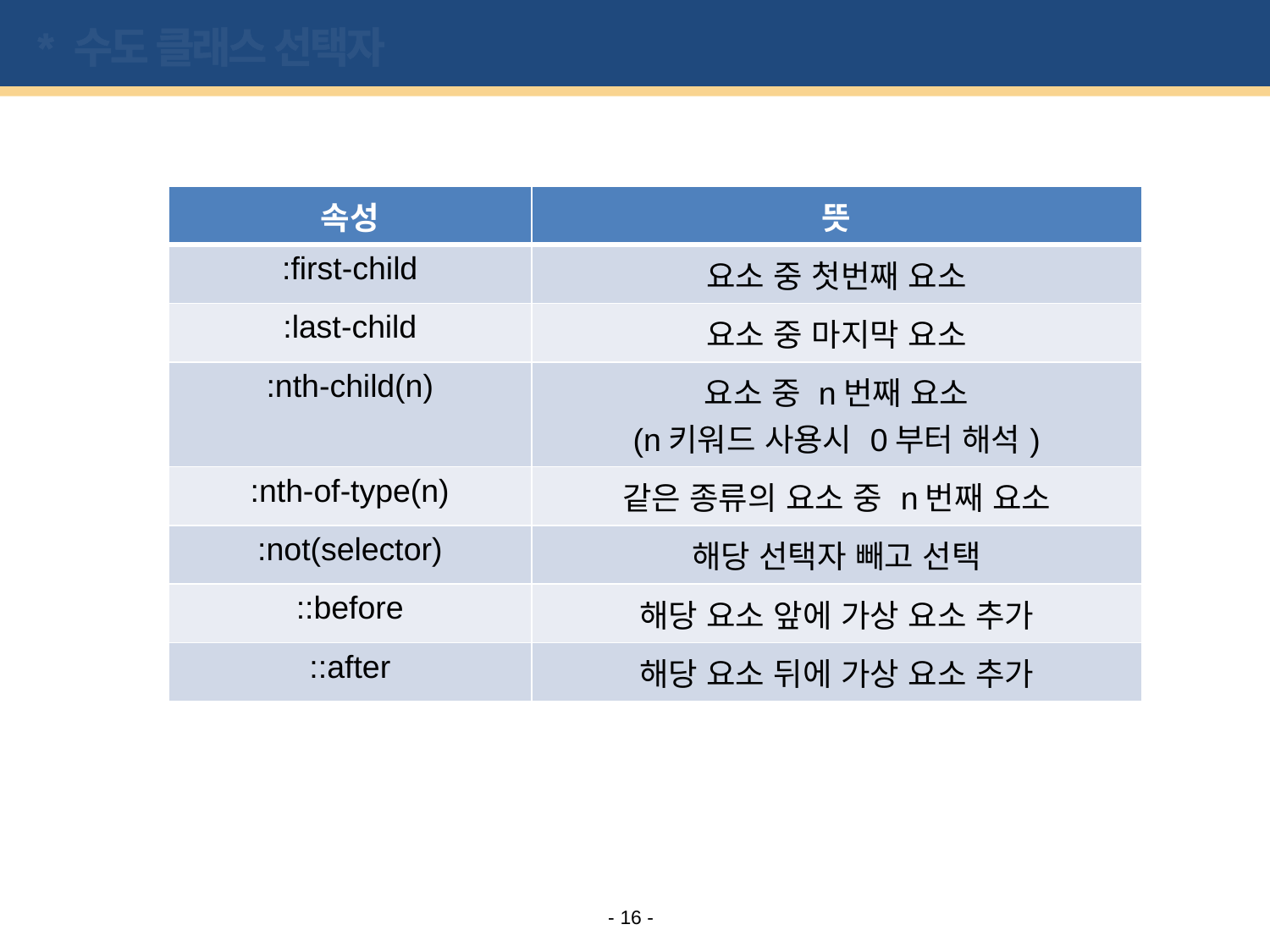

# * 수도 클래스 선택자
| 속성 | 뜻 |
| --- | --- |
| :first-child | 요소 중 첫번째 요소 |
| :last-child | 요소 중 마지막 요소 |
| :nth-child(n) | 요소 중 n번째 요소 (n키워드 사용시 0부터 해석) |
| :nth-of-type(n) | 같은 종류의 요소 중 n번째 요소 |
| :not(selector) | 해당 선택자 빼고 선택 |
| ::before | 해당 요소 앞에 가상 요소 추가 |
| ::after | 해당 요소 뒤에 가상 요소 추가 |